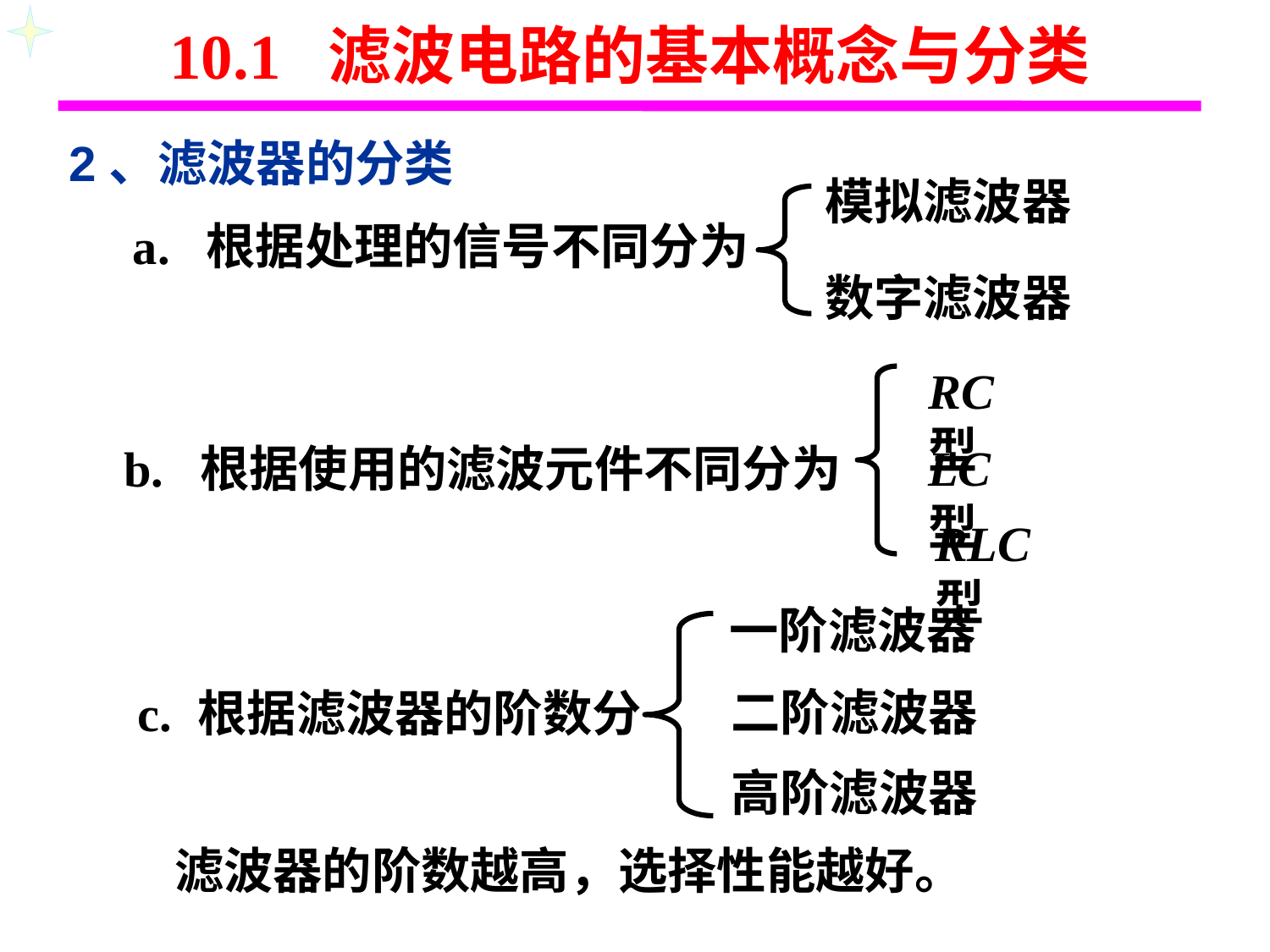

10.1  滤波电路的基本概念与分类

2、滤波器的分类
模拟滤波器

a.  根据处理的信号不同分为
数字滤波器
RC型

LC型
b.  根据使用的滤波元件不同分为
RLC型
一阶滤波器

c. 根据滤波器的阶数分
二阶滤波器
高阶滤波器
滤波器的阶数越高，选择性能越好。